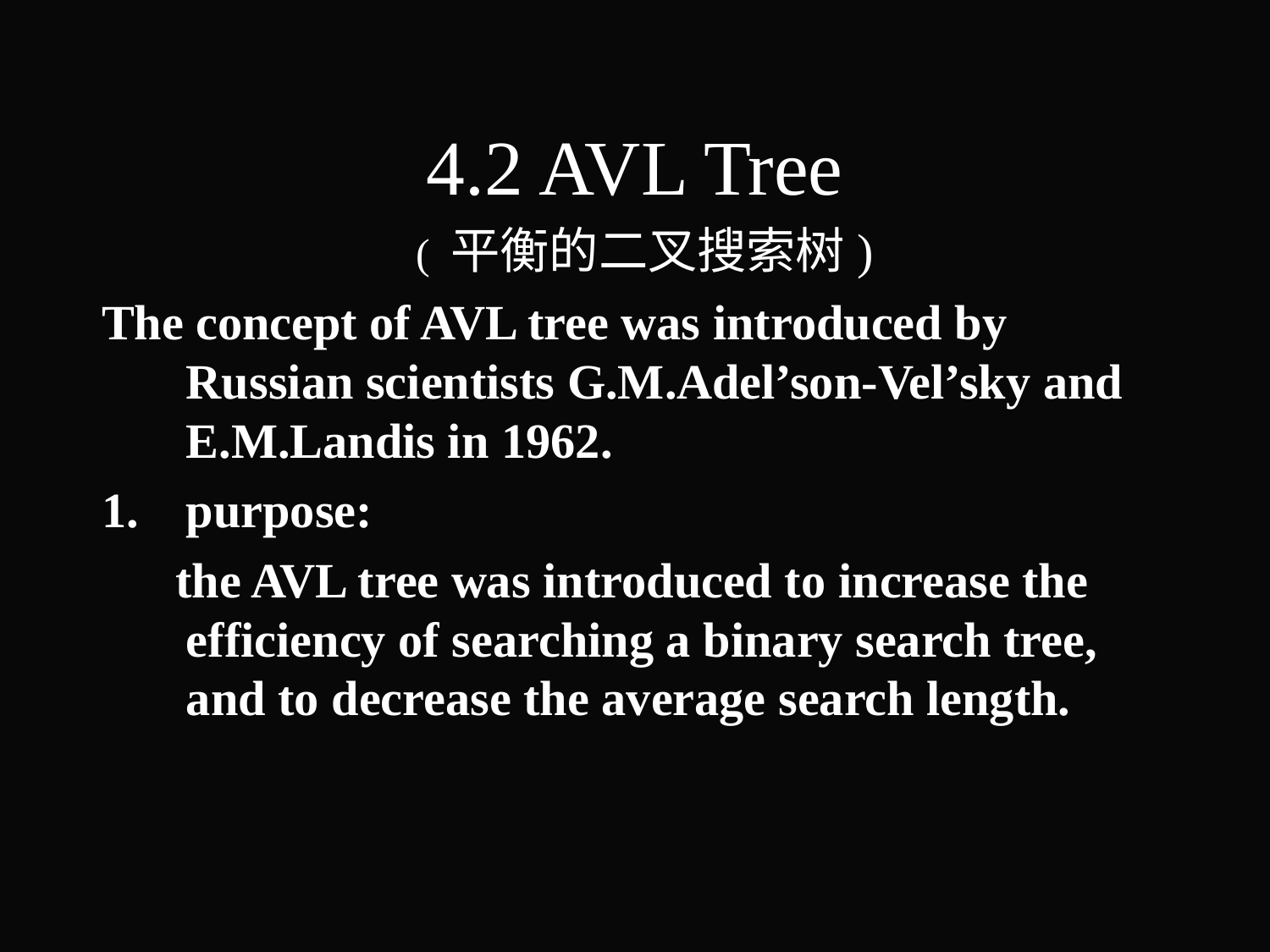

4.2 AVL Tree
                             ( 平衡的二叉搜索树)
The concept of AVL tree was introduced by Russian scientists G.M.Adel’son-Vel’sky and E.M.Landis in 1962.
purpose:
      the AVL tree was introduced to increase the efficiency of searching a binary search tree, and to decrease the average search length.